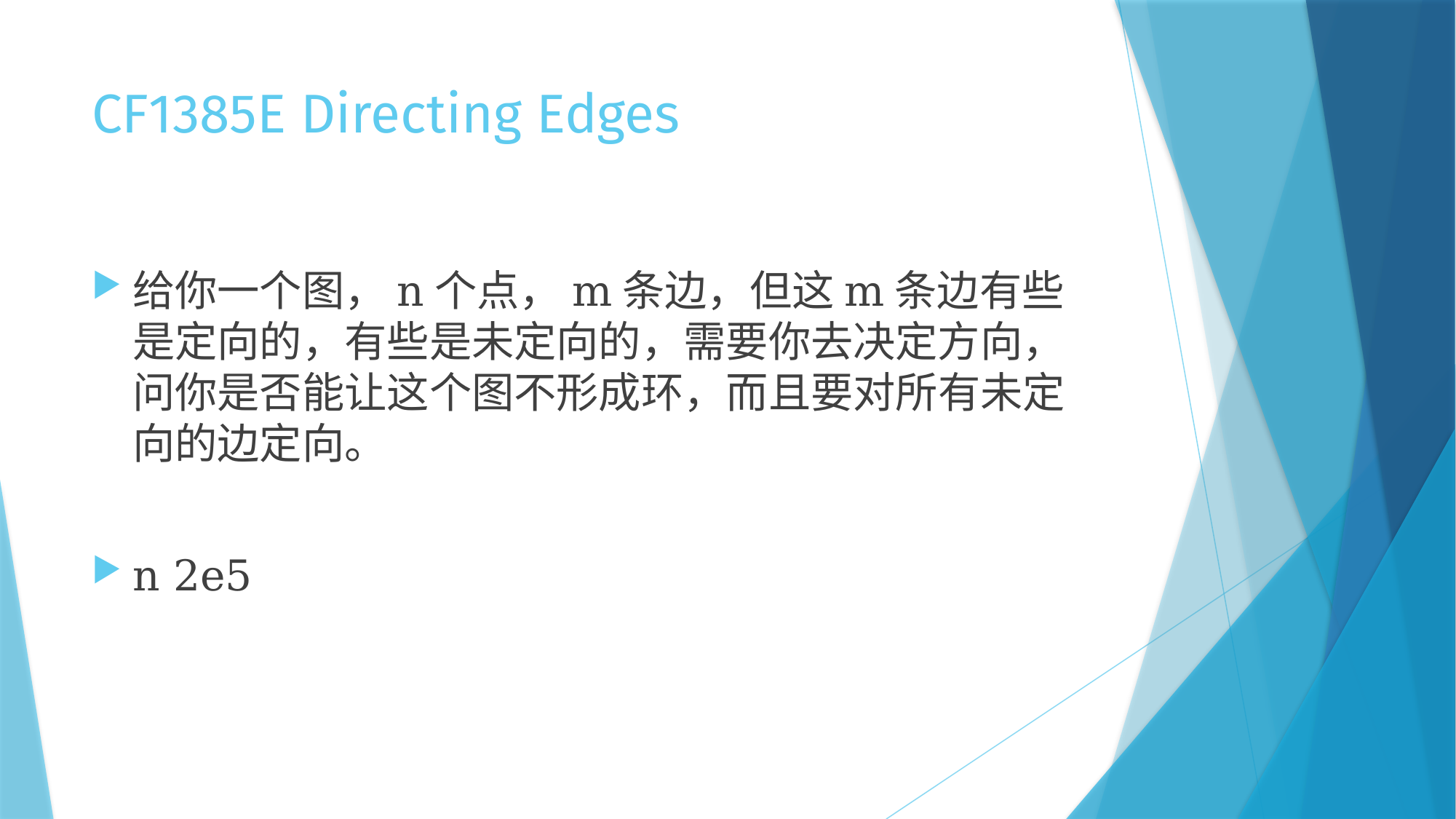

# CF1385E Directing Edges
给你一个图，n个点，m条边，但这m条边有些是定向的，有些是未定向的，需要你去决定方向，问你是否能让这个图不形成环，而且要对所有未定向的边定向。

n 2e5